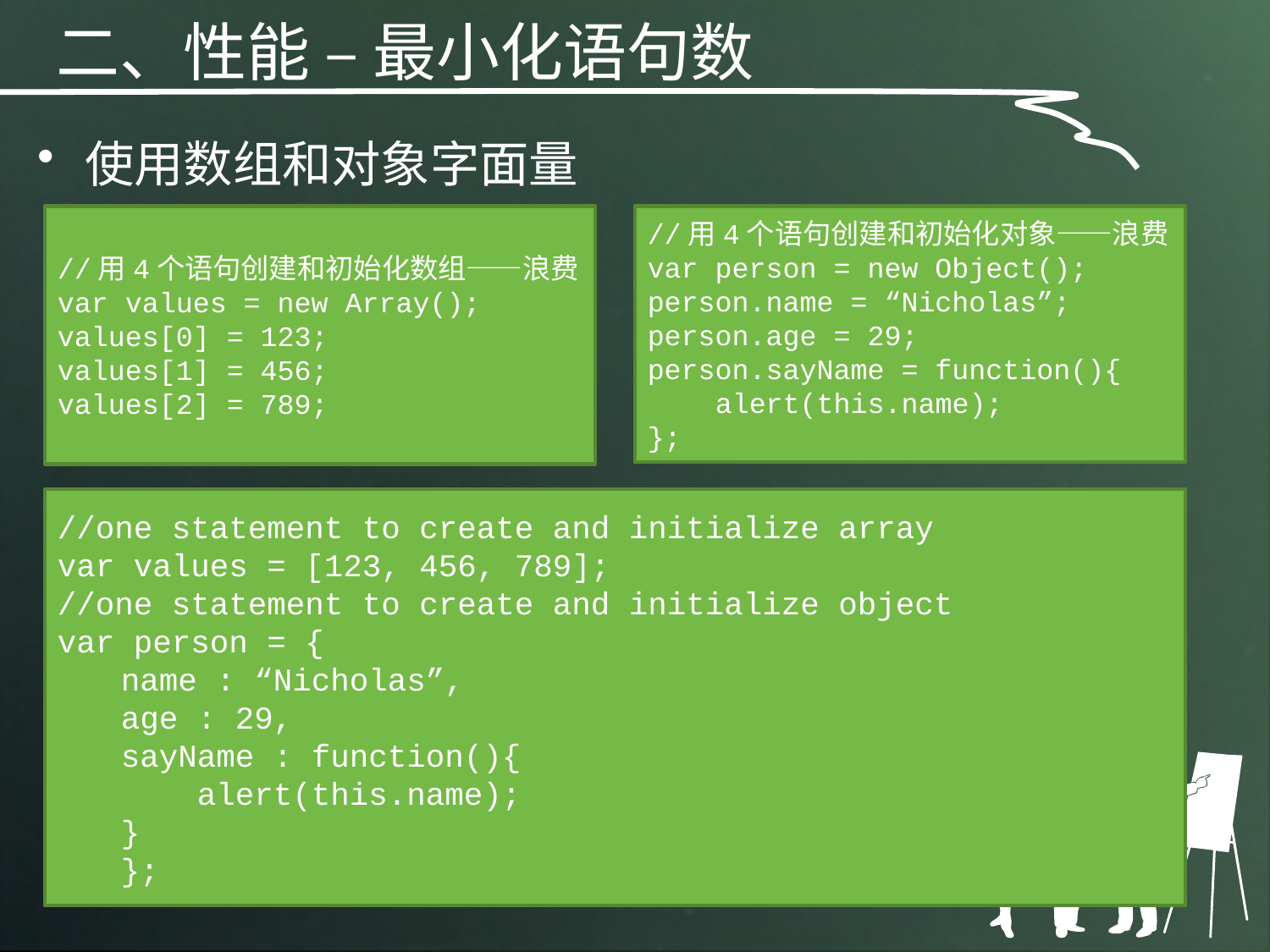

二、性能 – 最小化语句数

使用数组和对象字面量
//用4个语句创建和初始化数组——浪费
var values = new Array();
values[0] = 123;
values[1] = 456;
values[2] = 789;
//用4个语句创建和初始化对象——浪费
var person = new Object();
person.name = “Nicholas”;
person.age = 29;
person.sayName = function(){
    alert(this.name);
};
//one statement to create and initialize array
var values = [123, 456, 789];
//one statement to create and initialize object
var person = {
name : “Nicholas”,
age : 29,
sayName : function(){
    alert(this.name);
}
};